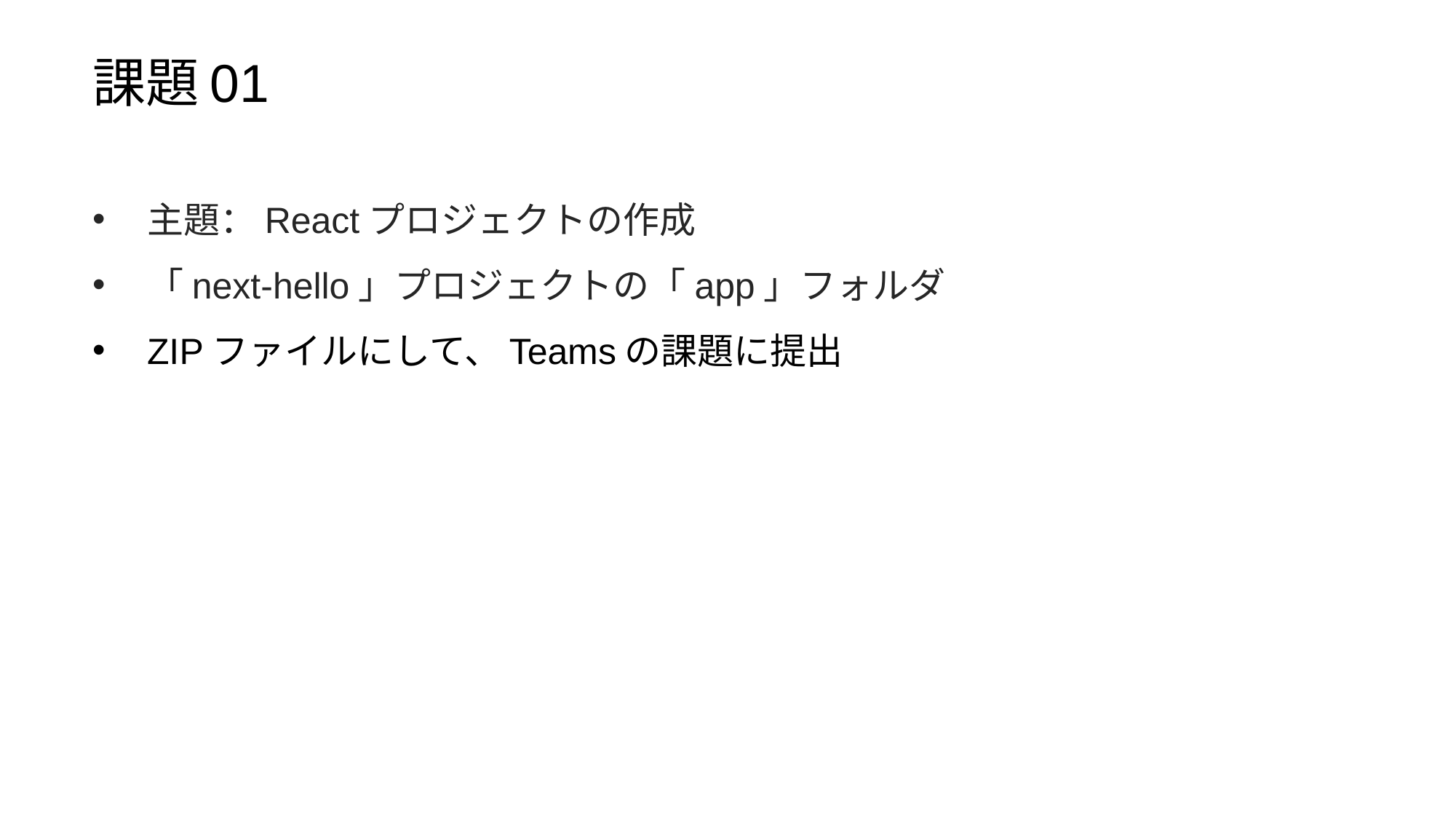

課題01
主題：Reactプロジェクトの作成
「next-hello」プロジェクトの「app」フォルダ
ZIPファイルにして、Teamsの課題に提出